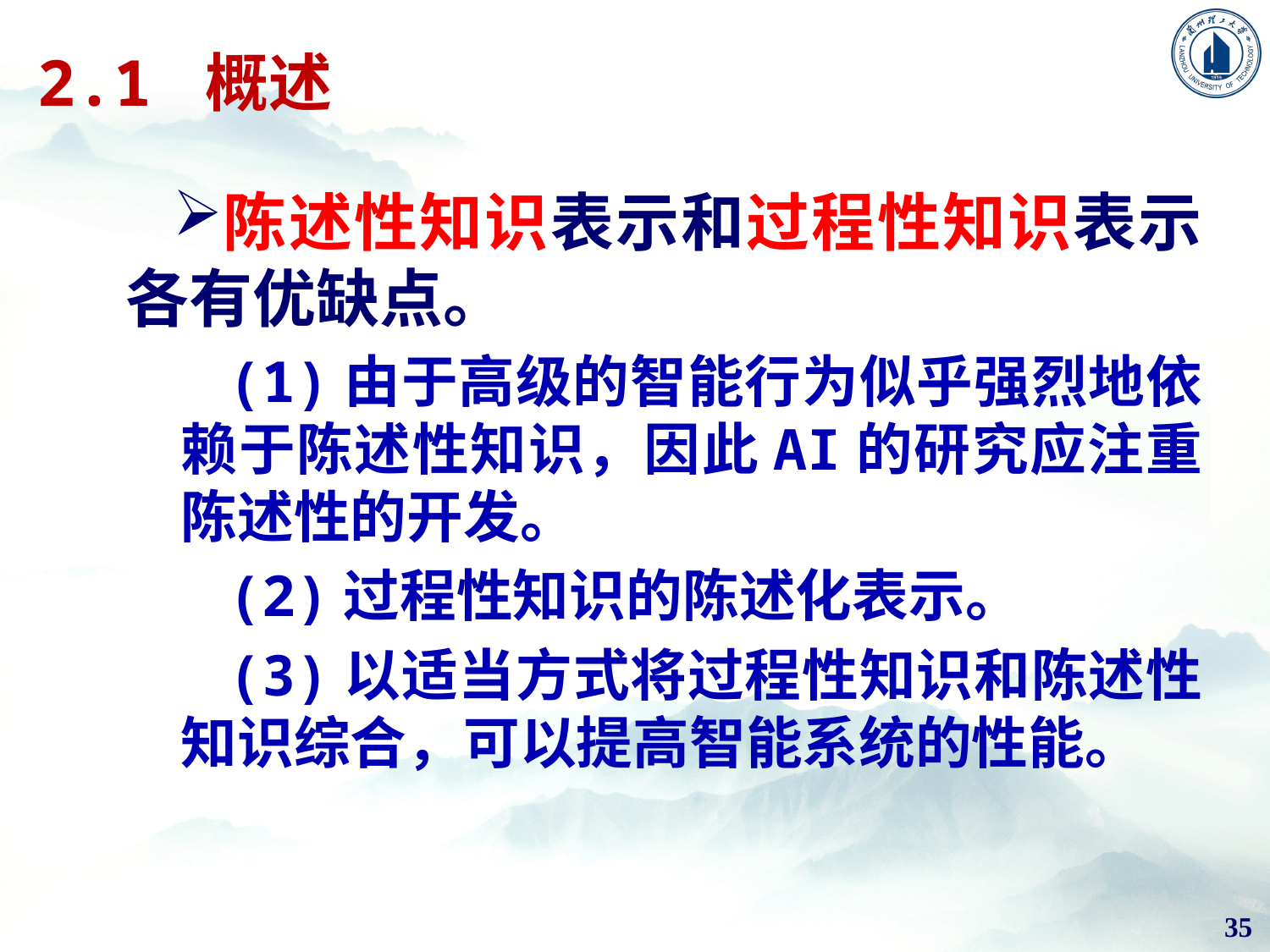

# 2.1 概述
陈述性知识表示和过程性知识表示各有优缺点。
(1)由于高级的智能行为似乎强烈地依赖于陈述性知识，因此AI的研究应注重陈述性的开发。
(2)过程性知识的陈述化表示。
(3)以适当方式将过程性知识和陈述性知识综合，可以提高智能系统的性能。

35